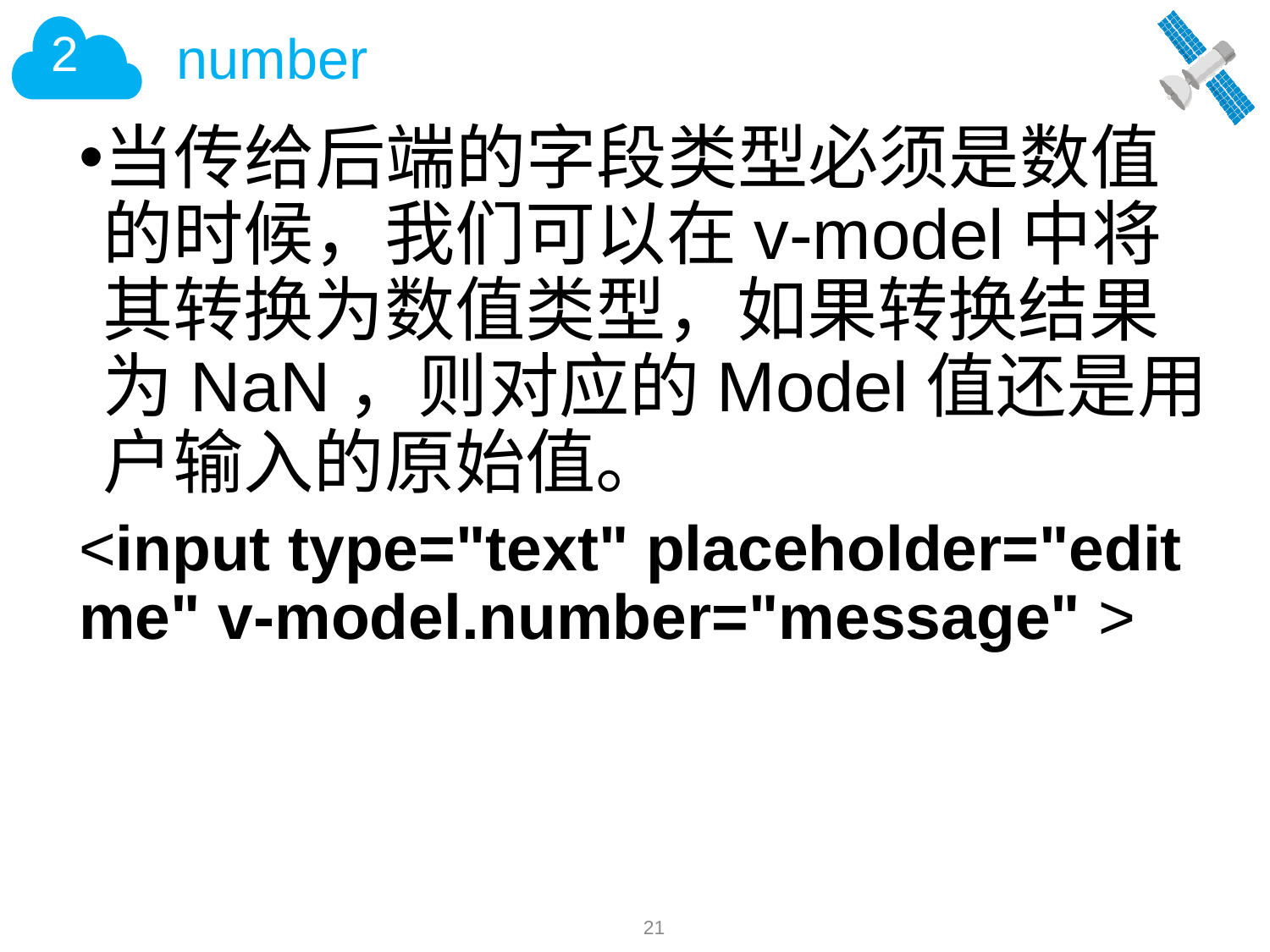

# number
当传给后端的字段类型必须是数值的时候，我们可以在v-model中将其转换为数值类型，如果转换结果为NaN，则对应的Model值还是用户输入的原始值。
<input type="text" placeholder="edit me" v-model.number="message" >
21